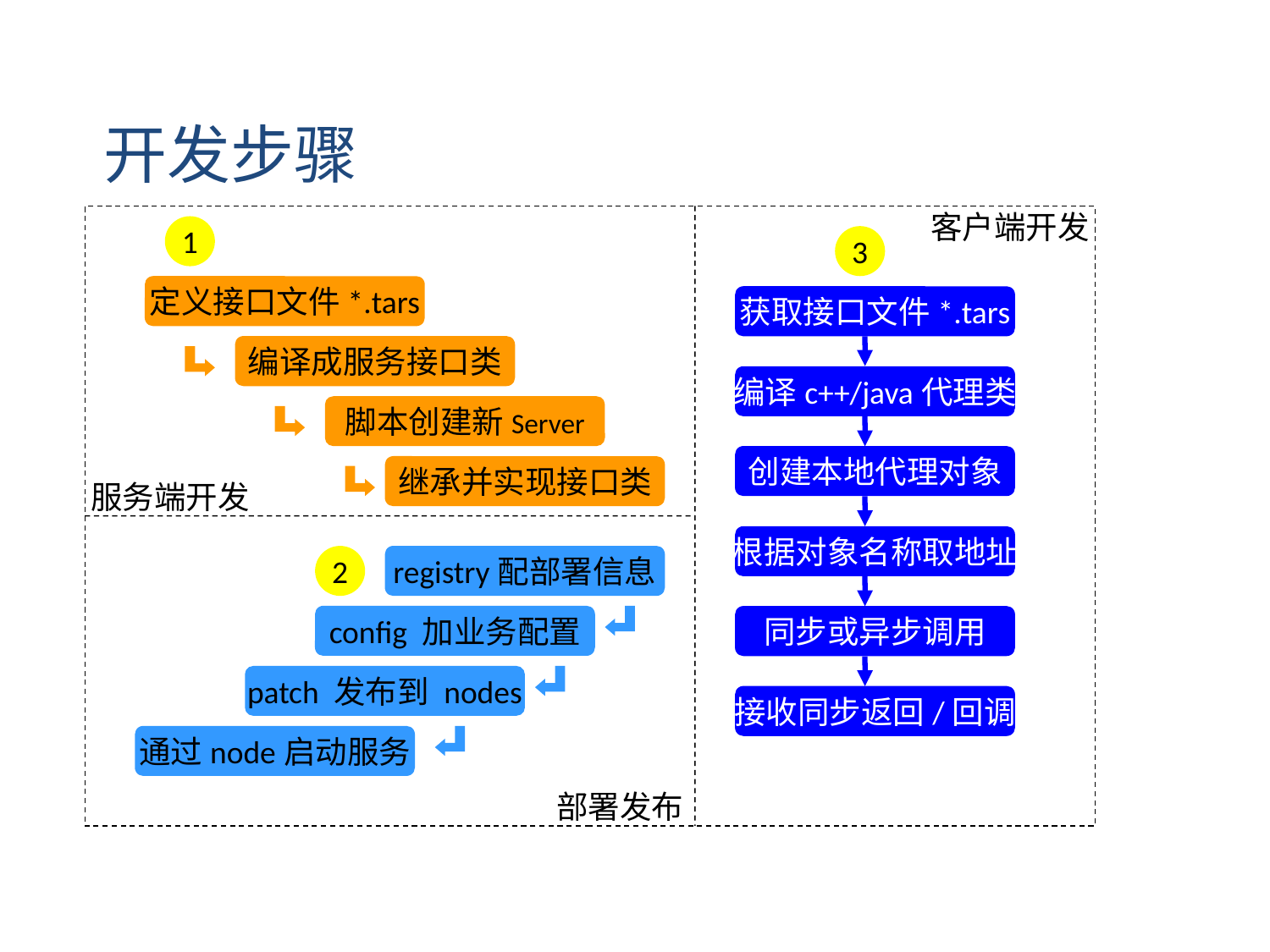

开发步骤

客户端开发
1
3
定义接口文件*.tars
获取接口文件*.tars

编译成服务接口类

编译c++/java代理类
脚本创建新Server

创建本地代理对象
继承并实现接口类

服务端开发

根据对象名称取地址
2
registry配部署信息

config 加业务配置

同步或异步调用

patch 发布到 nodes

接收同步返回/回调
通过node启动服务

部署发布